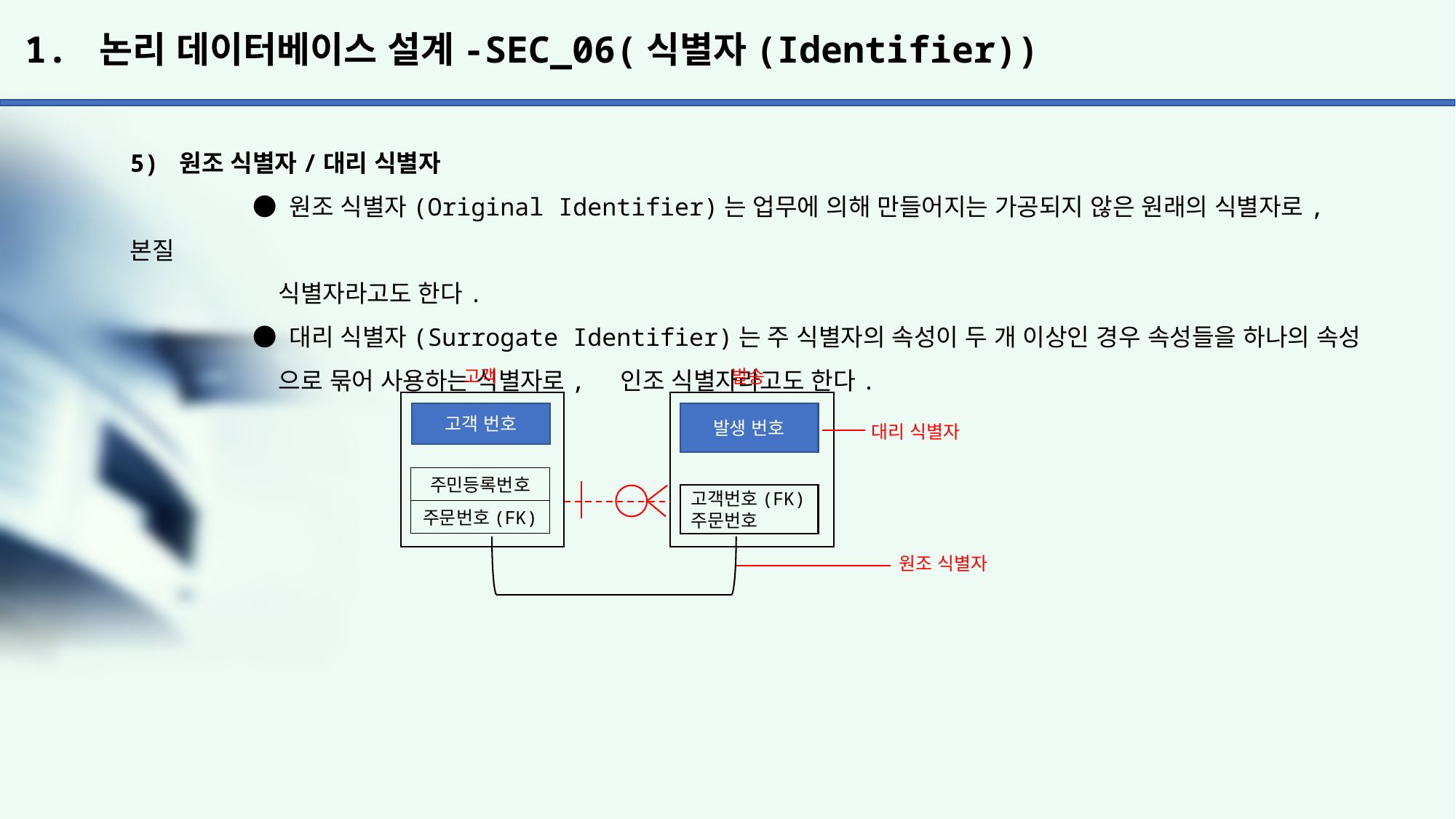

# 1. 논리 데이터베이스 설계-SEC_06(식별자(Identifier))
5) 원조 식별자/대리 식별자
	  ● 원조 식별자(Original Identifier)는 업무에 의해 만들어지는 가공되지 않은 원래의 식별자로, 본질
	     식별자라고도 한다.
	  ● 대리 식별자(Surrogate Identifier)는 주 식별자의 속성이 두 개 이상인 경우 속성들을 하나의 속성
	     으로 묶어 사용하는 식별자로,  인조 식별자라고도 한다.
고객
발송

고객 번호
발생 번호
대리 식별자

주민등록번호
고객번호(FK)
주문번호

주문번호(FK)
원조 식별자